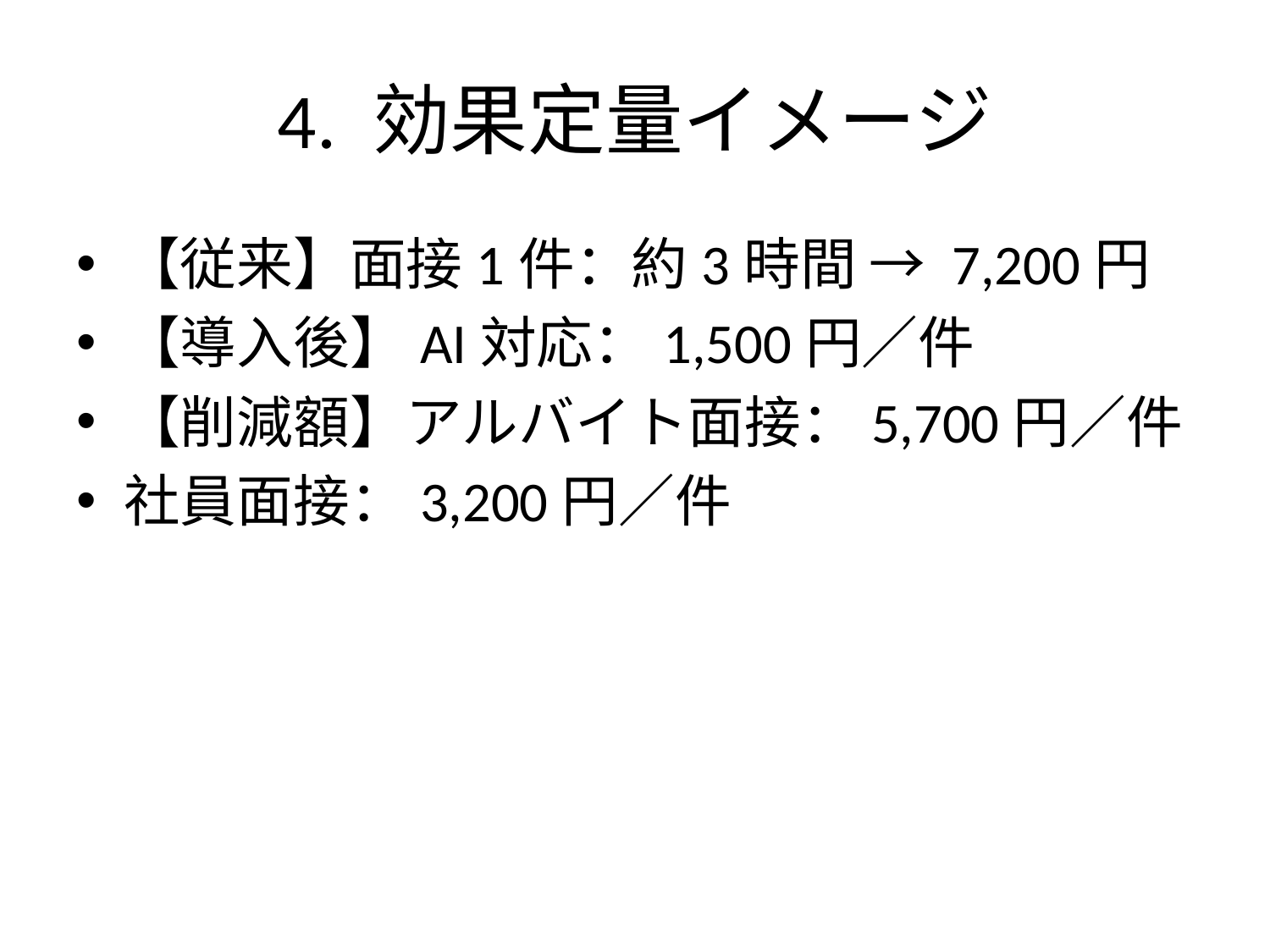

# 4. 効果定量イメージ
【従来】面接1件：約3時間 → 7,200円
【導入後】AI対応：1,500円／件
【削減額】アルバイト面接：5,700円／件
社員面接：3,200円／件